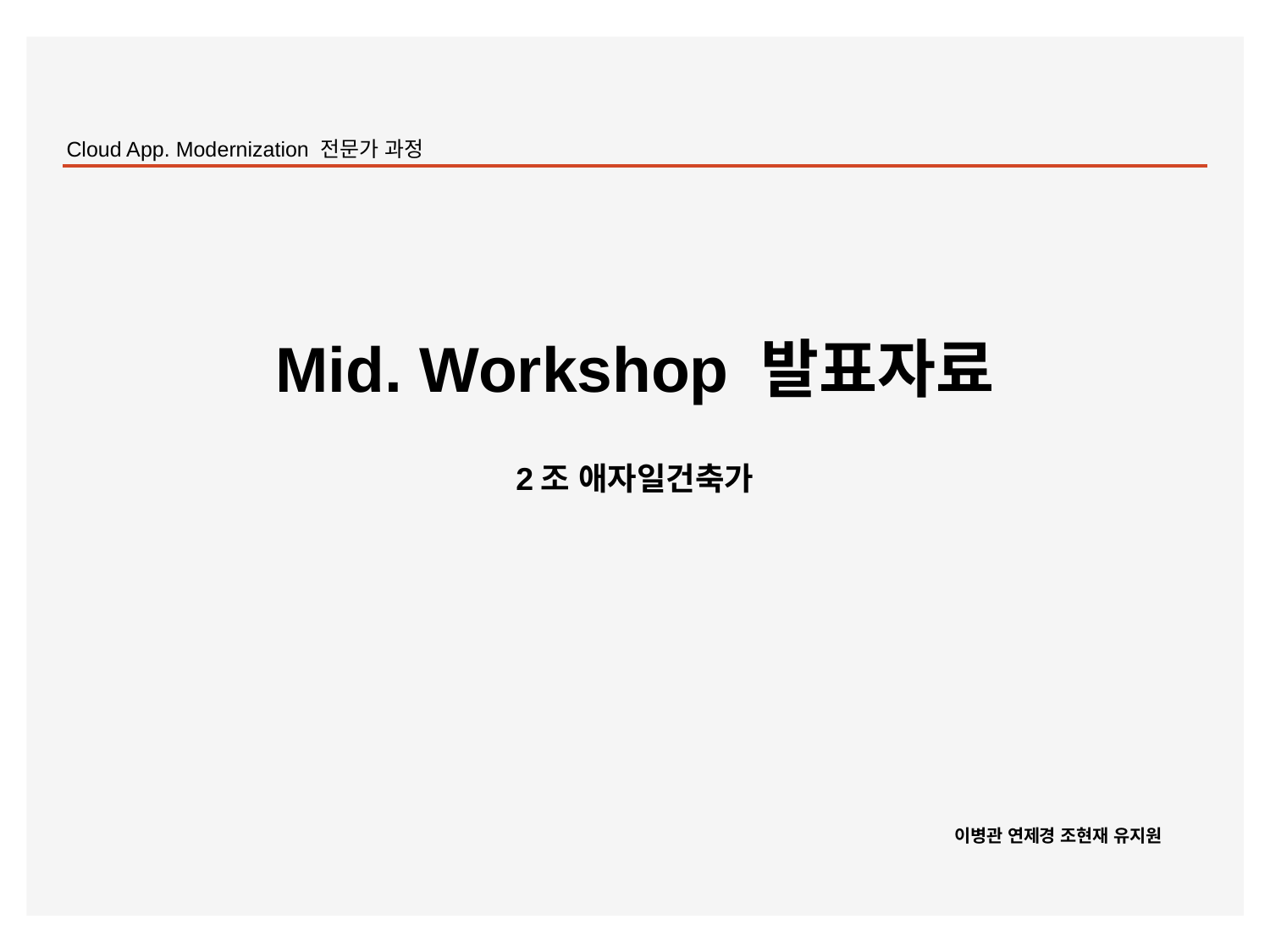

Cloud App. Modernization 전문가 과정
# Mid. Workshop 발표자료
2조 애자일건축가
이병관 연제경 조현재 유지원